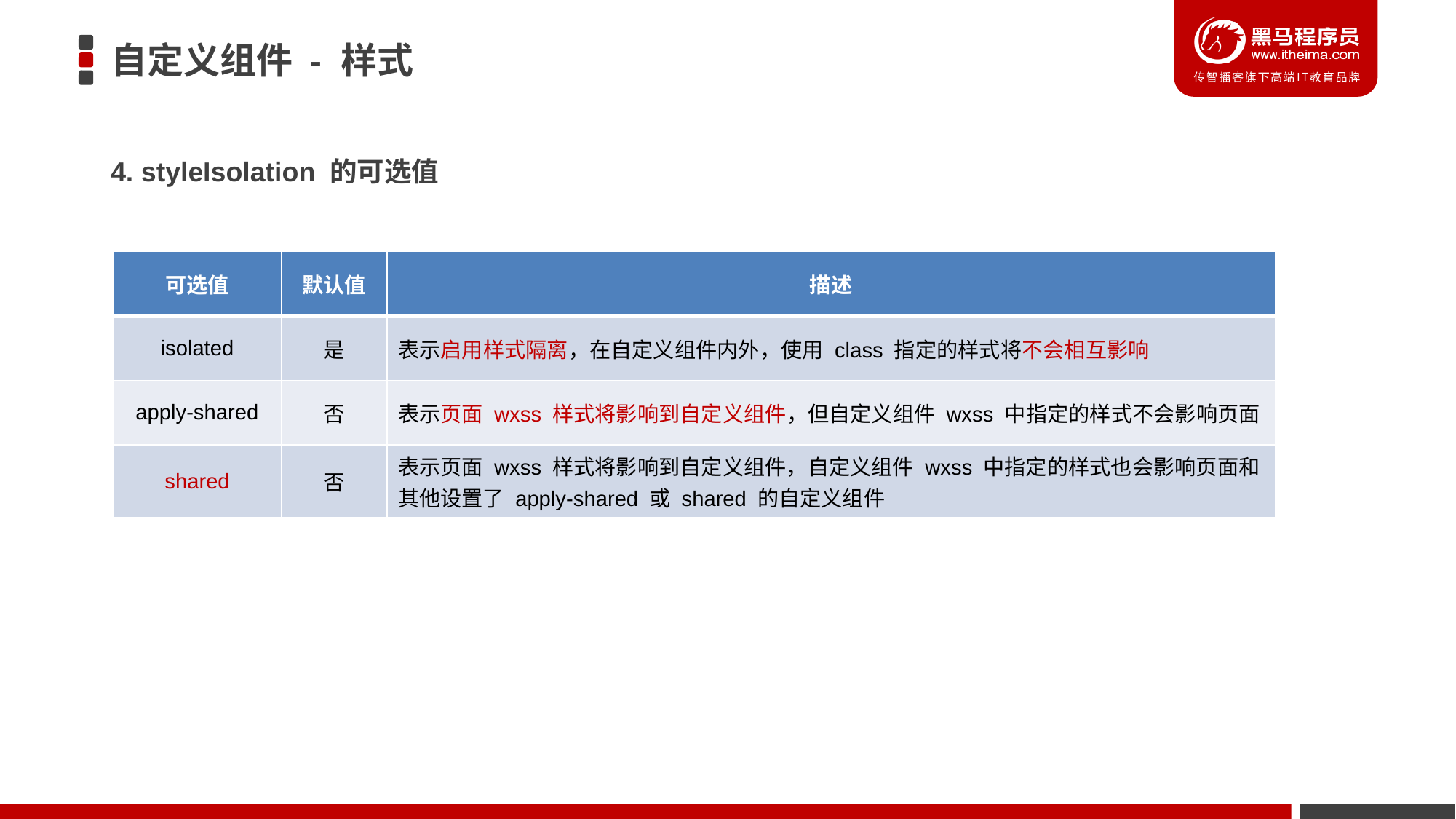

# 自定义组件 - 样式
4. styleIsolation 的可选值
| 可选值 | 默认值 | 描述 |
| --- | --- | --- |
| isolated | 是 | 表示启用样式隔离，在自定义组件内外，使用 class 指定的样式将不会相互影响 |
| apply-shared | 否 | 表示页面 wxss 样式将影响到自定义组件，但自定义组件 wxss 中指定的样式不会影响页面 |
| shared | 否 | 表示页面 wxss 样式将影响到自定义组件，自定义组件 wxss 中指定的样式也会影响页面和其他设置了 apply-shared 或 shared 的自定义组件 |